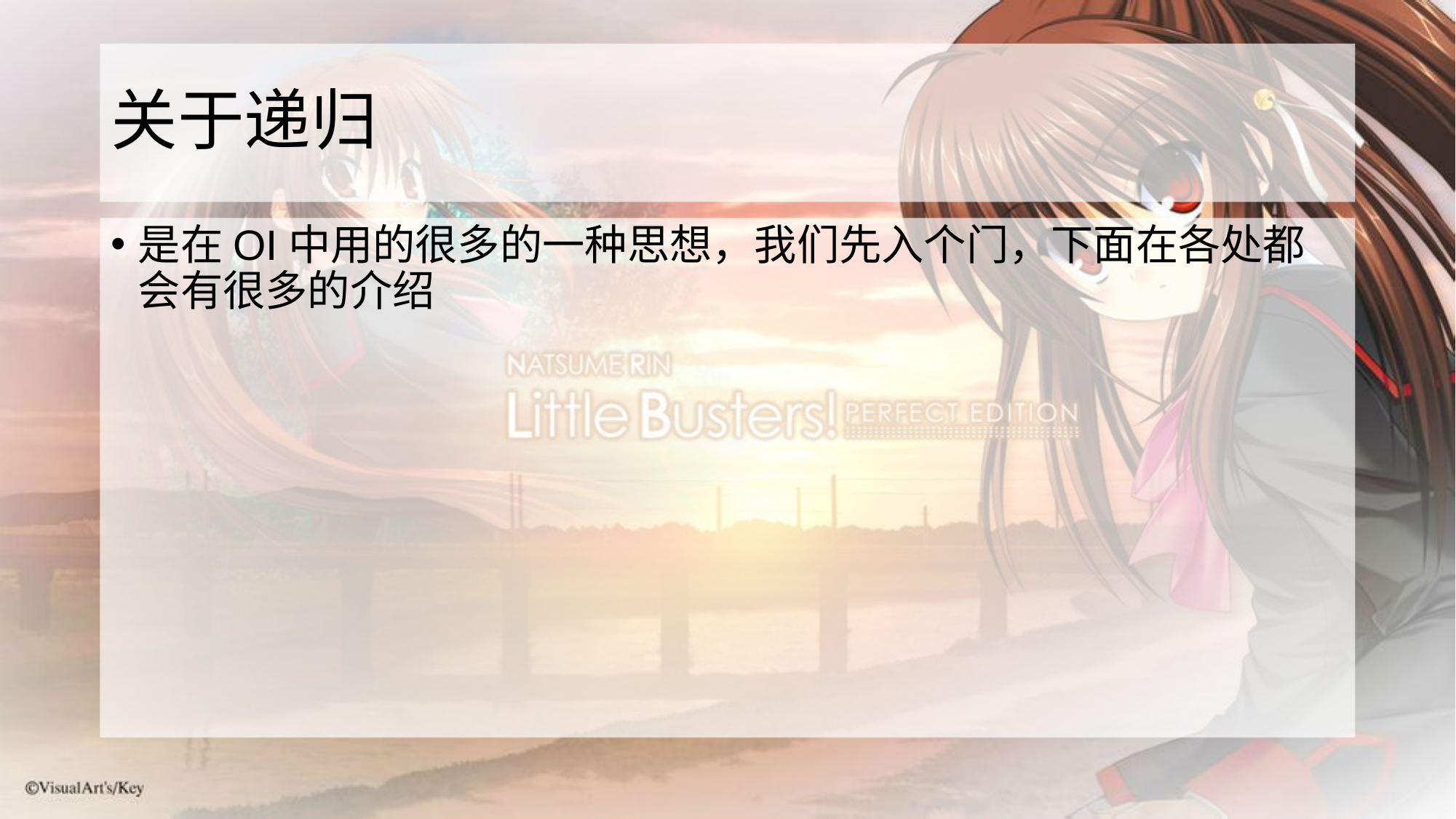

# 关于递归
是在OI中用的很多的一种思想，我们先入个门，下面在各处都会有很多的介绍